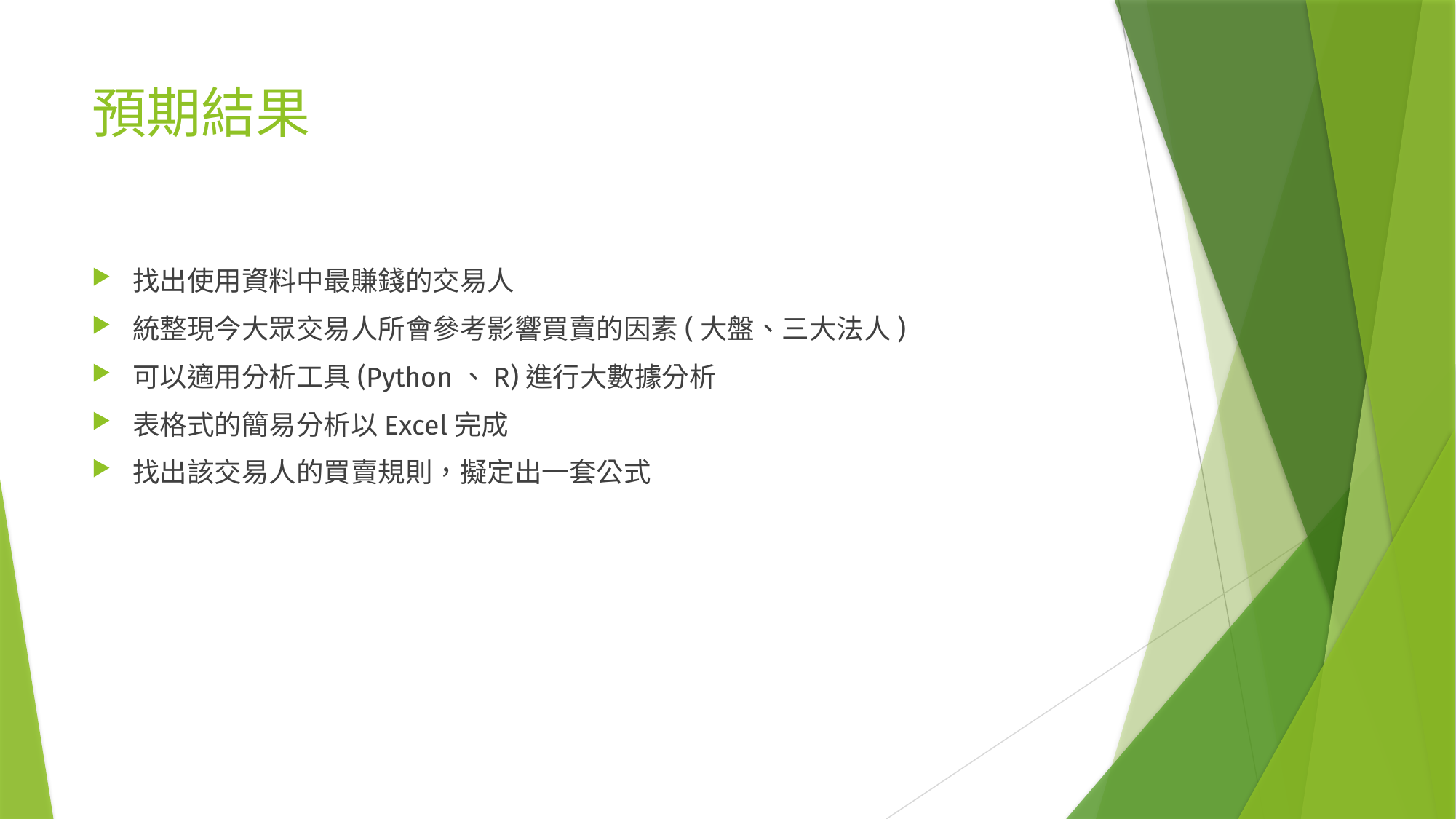

# 預期結果
找出使用資料中最賺錢的交易人
統整現今大眾交易人所會參考影響買賣的因素(大盤、三大法人)
可以適用分析工具(Python、R)進行大數據分析
表格式的簡易分析以Excel完成
找出該交易人的買賣規則，擬定出一套公式